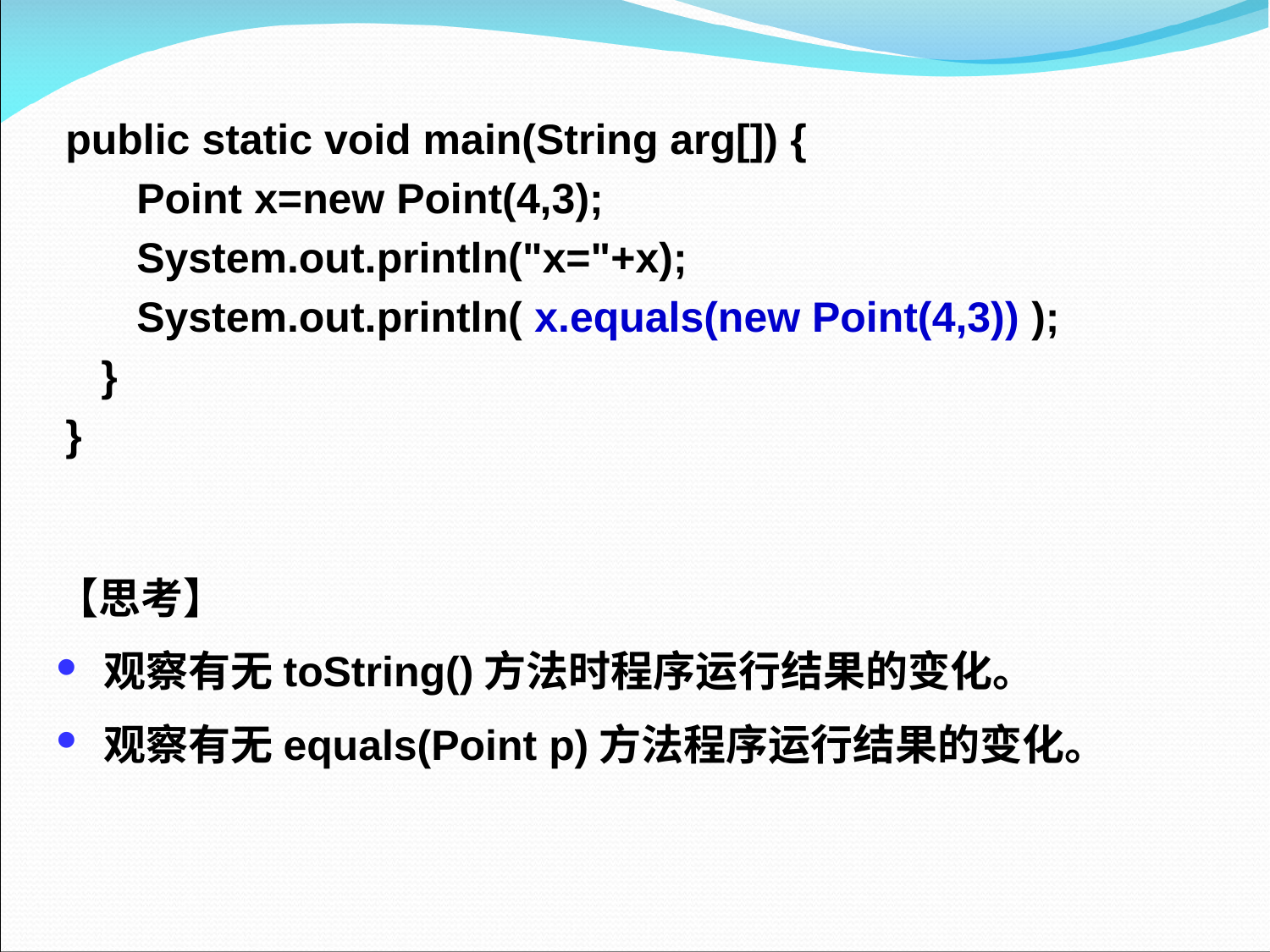

public static void main(String arg[]) {
      Point x=new Point(4,3);
      System.out.println("x="+x);
      System.out.println( x.equals(new Point(4,3)) );
   }
}

【思考】
观察有无toString()方法时程序运行结果的变化。
观察有无equals(Point p)方法程序运行结果的变化。